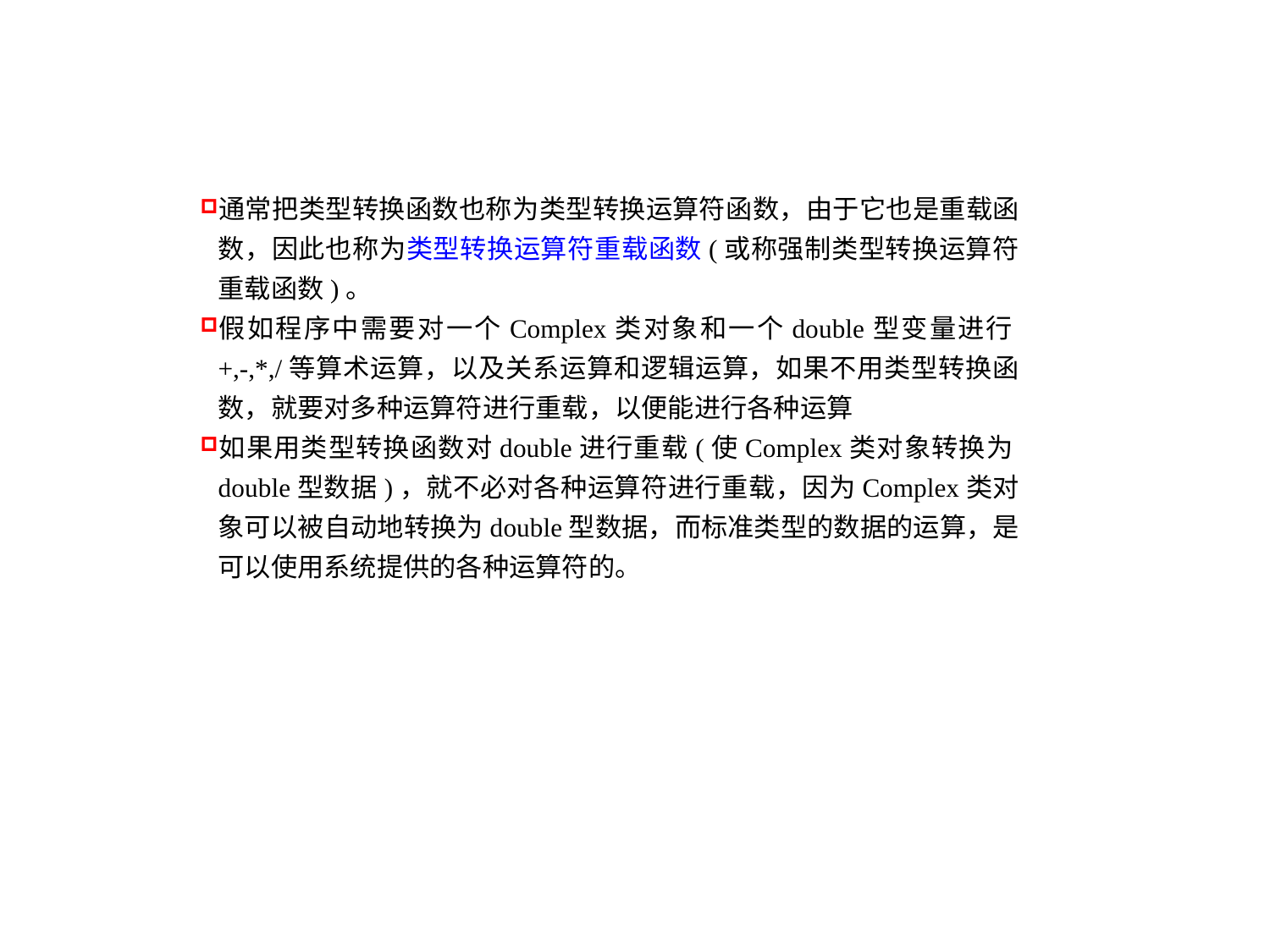

通常把类型转换函数也称为类型转换运算符函数，由于它也是重载函数，因此也称为类型转换运算符重载函数(或称强制类型转换运算符重载函数)。
假如程序中需要对一个Complex类对象和一个double型变量进行+,-,*,/等算术运算，以及关系运算和逻辑运算，如果不用类型转换函数，就要对多种运算符进行重载，以便能进行各种运算
如果用类型转换函数对double进行重载(使Complex类对象转换为double型数据)，就不必对各种运算符进行重载，因为Complex类对象可以被自动地转换为double型数据，而标准类型的数据的运算，是可以使用系统提供的各种运算符的。